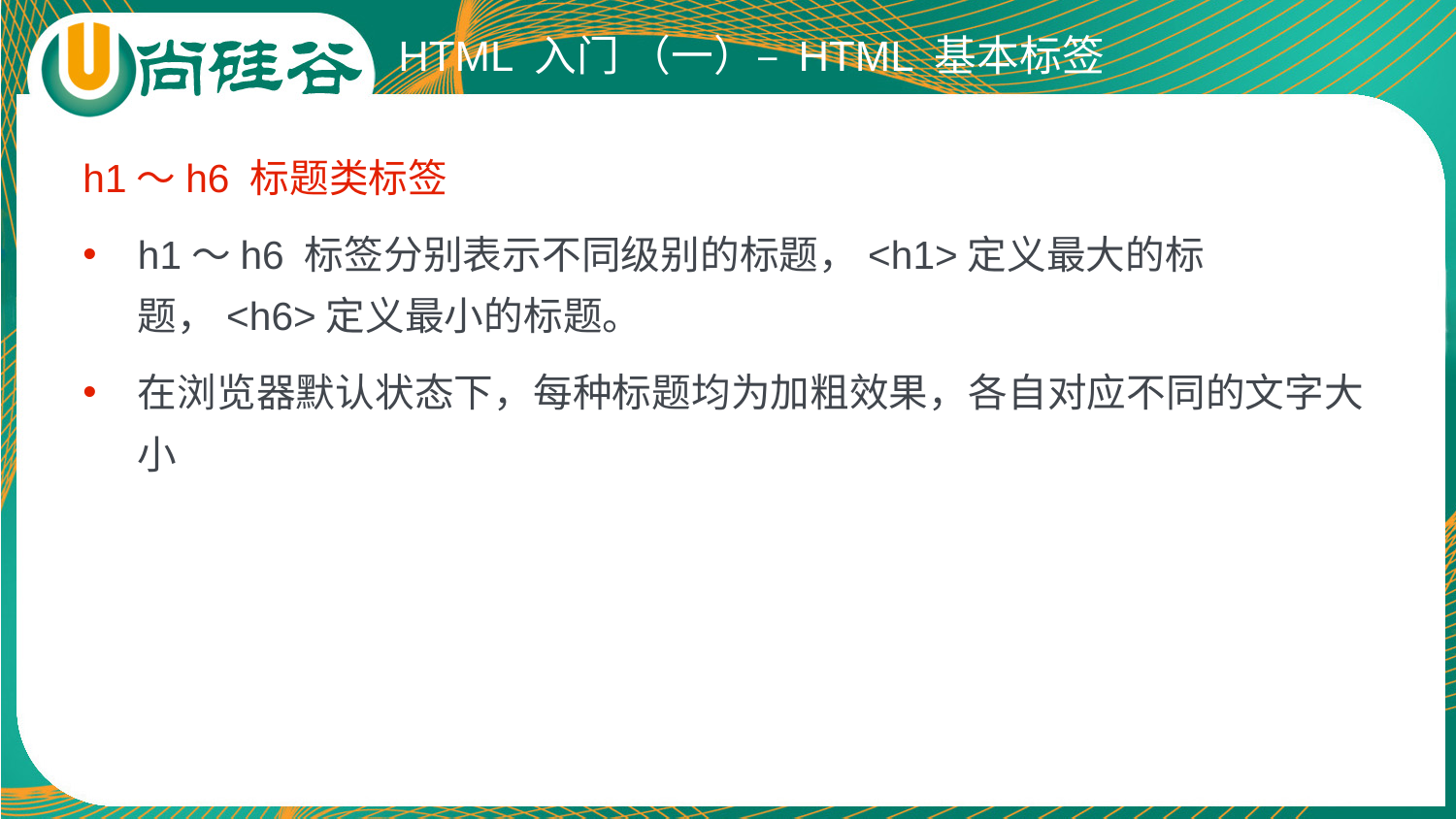

# HTML 入门 （一）– HTML 基本标签
h1～h6 标题类标签
h1～h6 标签分别表示不同级别的标题，<h1>定义最大的标题，<h6>定义最小的标题。
在浏览器默认状态下，每种标题均为加粗效果，各自对应不同的文字大小